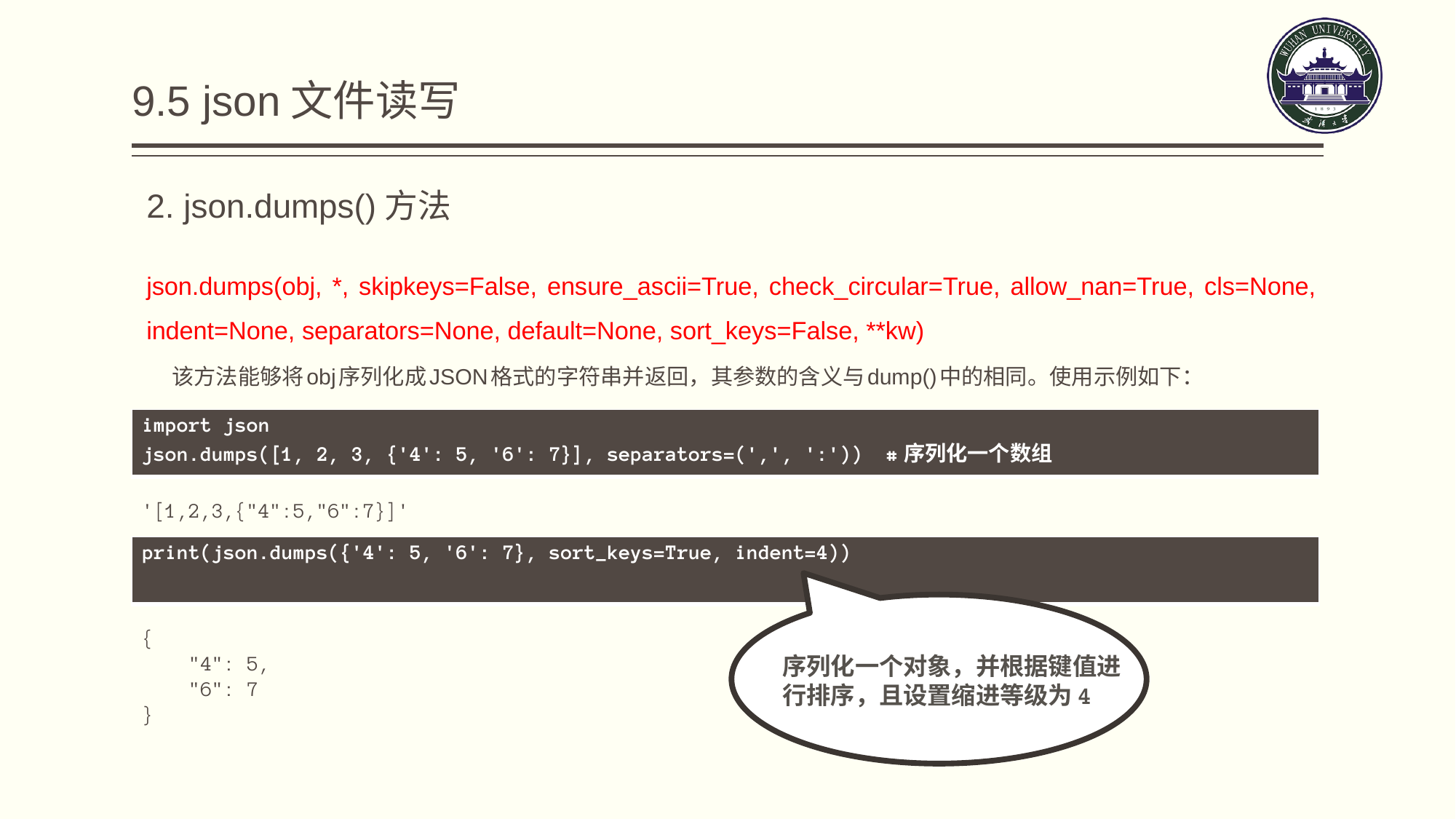

9.5 json文件读写
2. json.dumps()方法
json.dumps(obj, *, skipkeys=False, ensure_ascii=True, check_circular=True, allow_nan=True, cls=None, indent=None, separators=None, default=None, sort_keys=False, **kw)
    该方法能够将obj序列化成JSON格式的字符串并返回，其参数的含义与dump()中的相同。使用示例如下：
| import json json.dumps([1, 2, 3, {'4': 5, '6': 7}], separators=(',', ':')) #序列化一个数组 |
| --- |
'[1,2,3,{"4":5,"6":7}]'
| print(json.dumps({'4': 5, '6': 7}, sort\_keys=True, indent=4)) |
| --- |

序列化一个对象，并根据键值进行排序，且设置缩进等级为4
{
    "4": 5,
    "6": 7
}